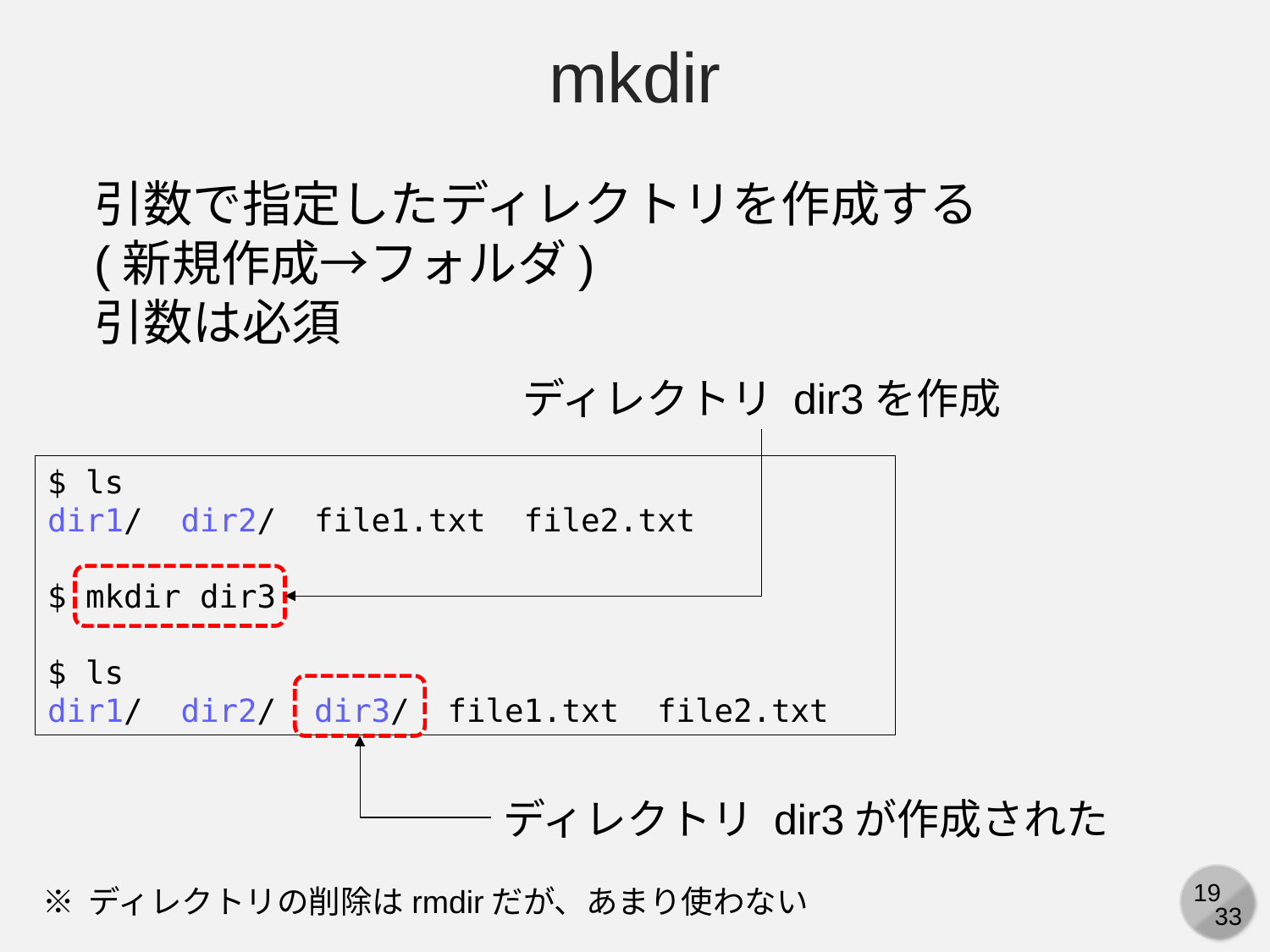

mkdir
引数で指定したディレクトリを作成する
(新規作成→フォルダ)
引数は必須
ディレクトリ dir3を作成
$ ls
dir1/  dir2/  file1.txt  file2.txt

$ mkdir dir3

$ ls
dir1/  dir2/  dir3/  file1.txt  file2.txt

ディレクトリ dir3が作成された
※ ディレクトリの削除はrmdirだが、あまり使わない